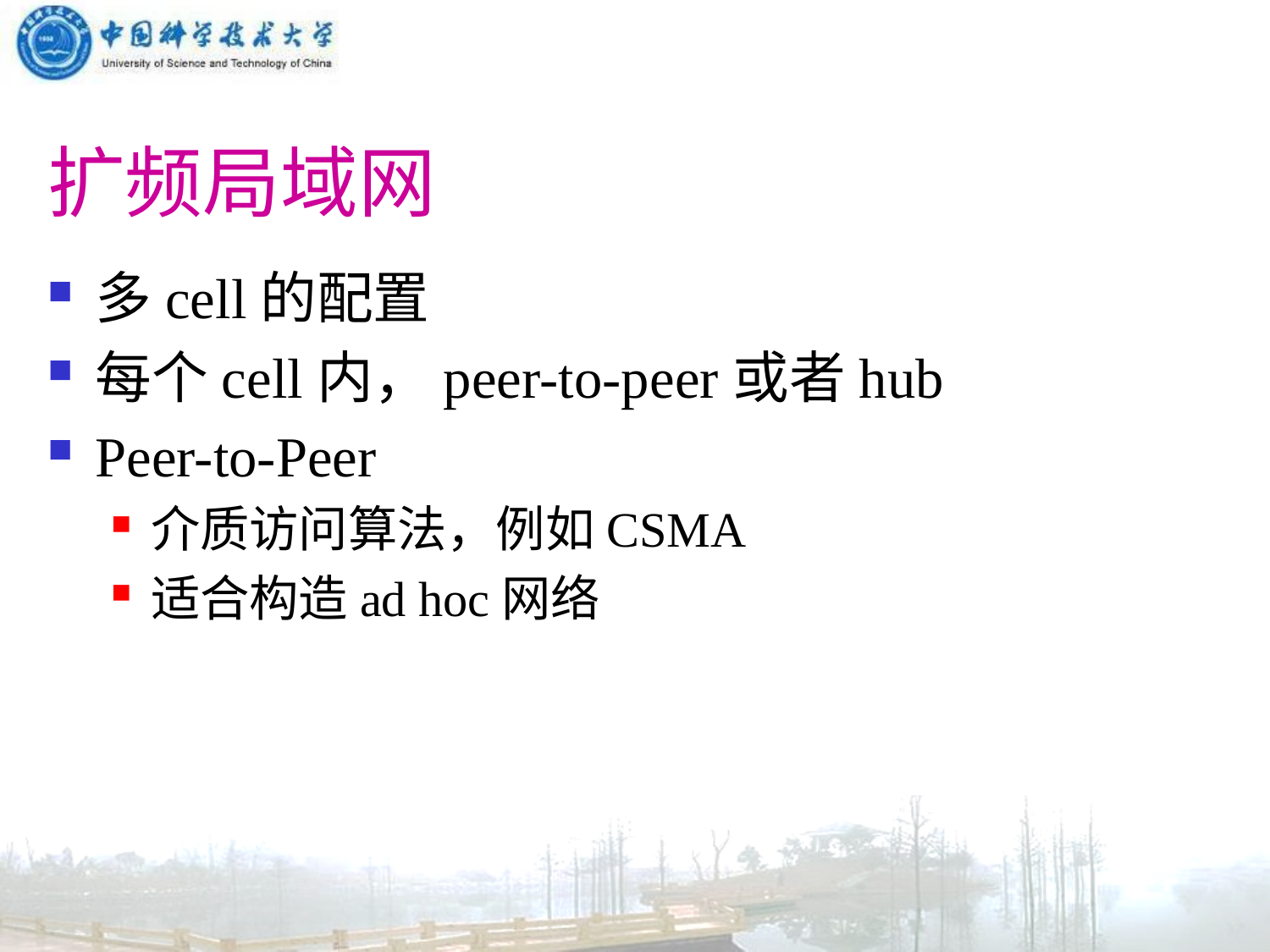

# 扩频局域网
多cell的配置
每个cell内，peer-to-peer或者hub
Peer-to-Peer
介质访问算法，例如CSMA
适合构造ad hoc网络

17